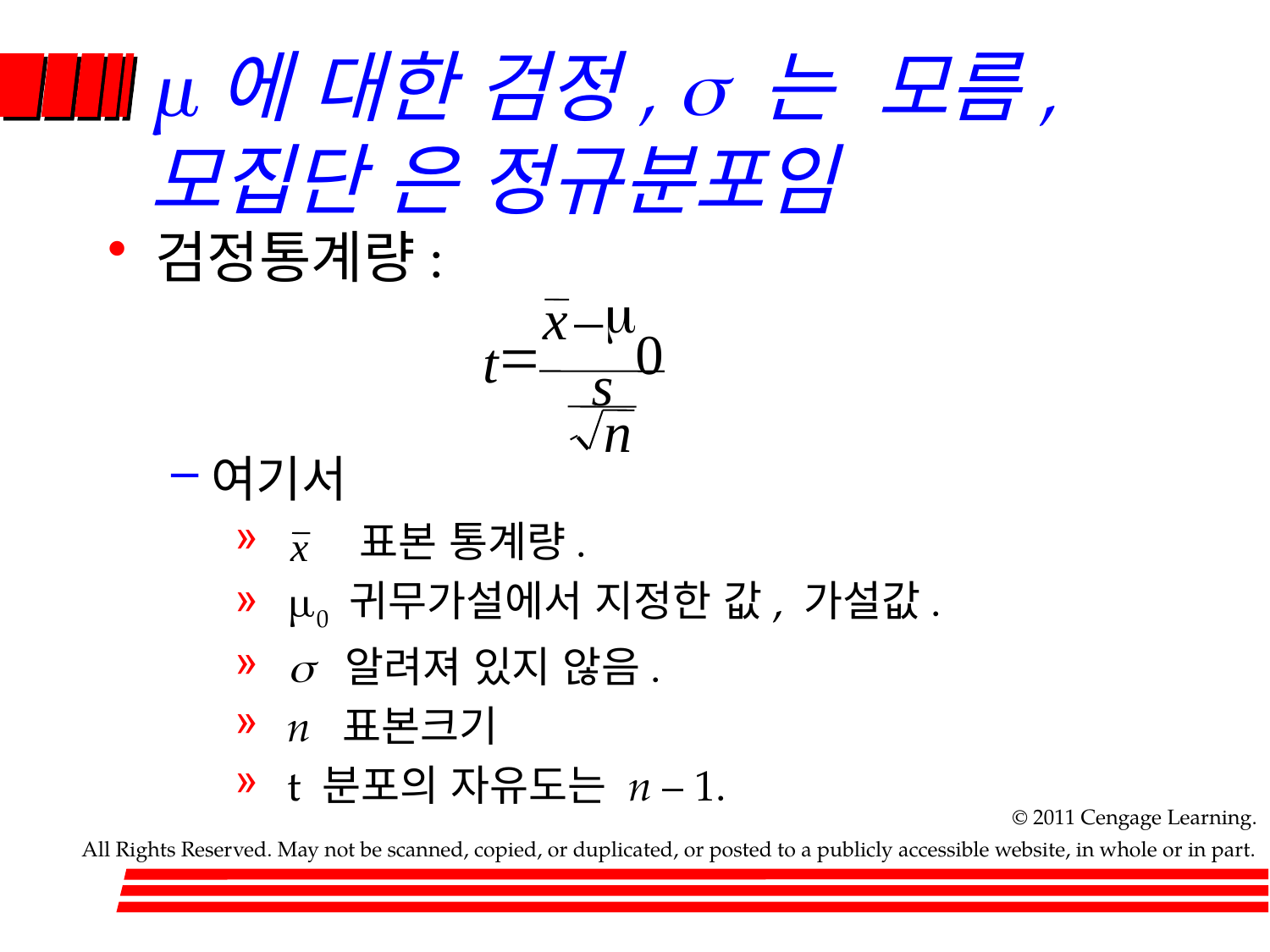

# µ에 대한 검정, σ 는  모름,  모집단 은 정규분포임
검정통계량:

여기서
       표본 통계량.
  µ0 귀무가설에서 지정한 값, 가설값.
  σ  알려져 있지 않음.
  n  표본크기
  t 분포의 자유도는 n – 1.
μ
x
–

0
=
t
s

n

x

		           © 2011 Cengage Learning.
All Rights Reserved. May not be scanned, copied, or duplicated, or posted to a publicly accessible website, in whole or in part.